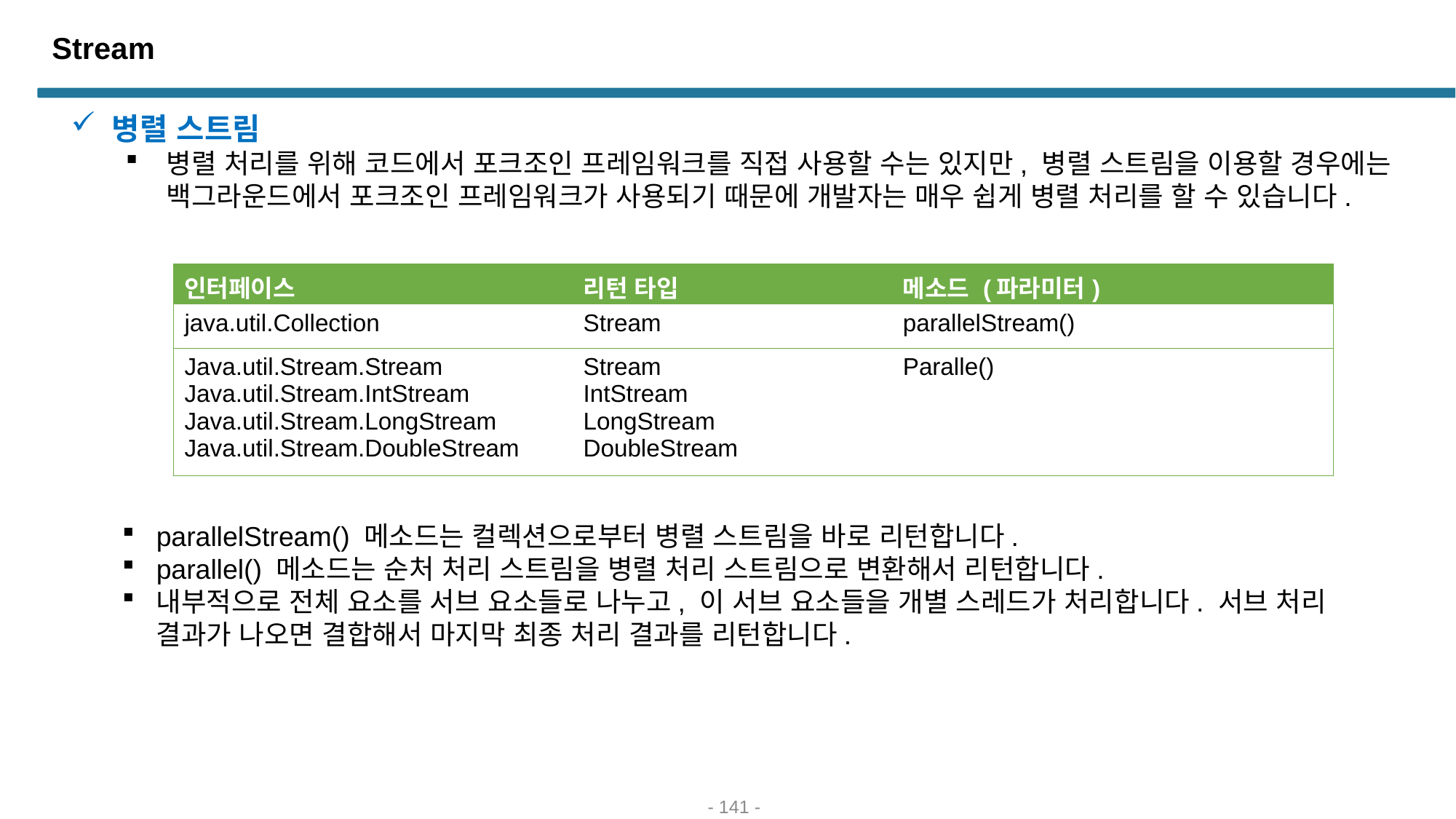

# Stream
병렬 스트림
병렬 처리를 위해 코드에서 포크조인 프레임워크를 직접 사용할 수는 있지만, 병렬 스트림을 이용할 경우에는 백그라운드에서 포크조인 프레임워크가 사용되기 때문에 개발자는 매우 쉽게 병렬 처리를 할 수 있습니다.
| 인터페이스 | 리턴 타입 | 메소드 (파라미터) |
| --- | --- | --- |
| java.util.Collection | Stream | parallelStream() |
| Java.util.Stream.Stream Java.util.Stream.IntStream Java.util.Stream.LongStream Java.util.Stream.DoubleStream | Stream IntStream LongStream DoubleStream | Paralle() |
parallelStream() 메소드는 컬렉션으로부터 병렬 스트림을 바로 리턴합니다.
parallel() 메소드는 순처 처리 스트림을 병렬 처리 스트림으로 변환해서 리턴합니다.
내부적으로 전체 요소를 서브 요소들로 나누고, 이 서브 요소들을 개별 스레드가 처리합니다. 서브 처리 결과가 나오면 결합해서 마지막 최종 처리 결과를 리턴합니다.
- 141 -